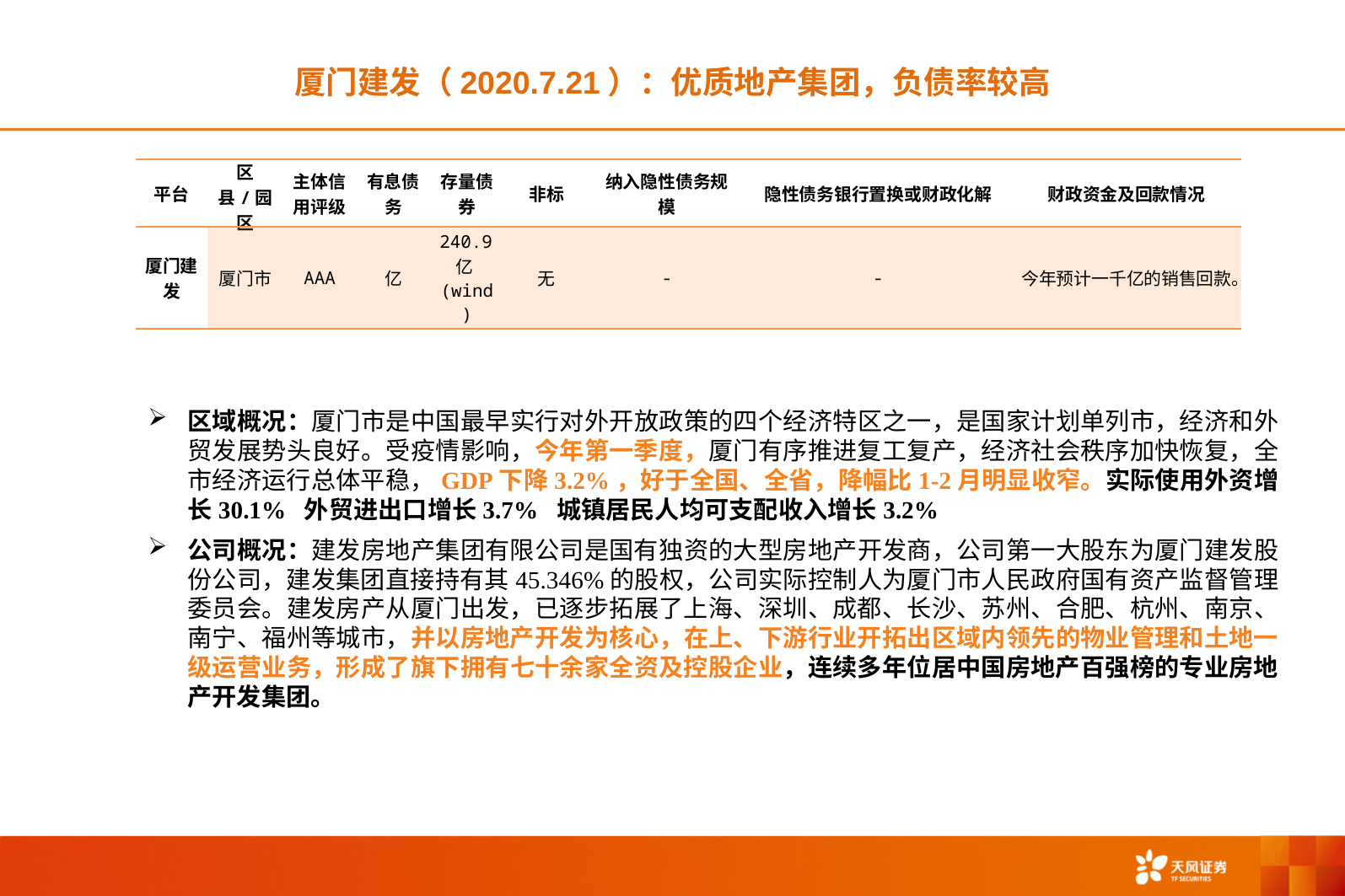

厦门建发（2020.7.21）：优质地产集团，负债率较高
| 平台 | 区县/园区 | 主体信用评级 | 有息债务 | 存量债券 | 非标 | 纳入隐性债务规模 | 隐性债务银行置换或财政化解 | 财政资金及回款情况 |
| --- | --- | --- | --- | --- | --- | --- | --- | --- |
| 厦门建发 | 厦门市 | AAA | 亿 | 240.9亿(wind) | 无 | - | - | 今年预计一千亿的销售回款。 |
区域概况：厦门市是中国最早实行对外开放政策的四个经济特区之一，是国家计划单列市，经济和外贸发展势头良好。受疫情影响，今年第一季度，厦门有序推进复工复产，经济社会秩序加快恢复，全市经济运行总体平稳，GDP下降3.2%，好于全国、全省，降幅比1-2月明显收窄。实际使用外资增长30.1%  外贸进出口增长3.7%  城镇居民人均可支配收入增长3.2%
公司概况：建发房地产集团有限公司是国有独资的大型房地产开发商，公司第一大股东为厦门建发股份公司，建发集团直接持有其45.346%的股权，公司实际控制人为厦门市人民政府国有资产监督管理委员会。建发房产从厦门出发，已逐步拓展了上海、深圳、成都、长沙、苏州、合肥、杭州、南京、南宁、福州等城市，并以房地产开发为核心，在上、下游行业开拓出区域内领先的物业管理和土地一级运营业务，形成了旗下拥有七十余家全资及控股企业，连续多年位居中国房地产百强榜的专业房地产开发集团。
44